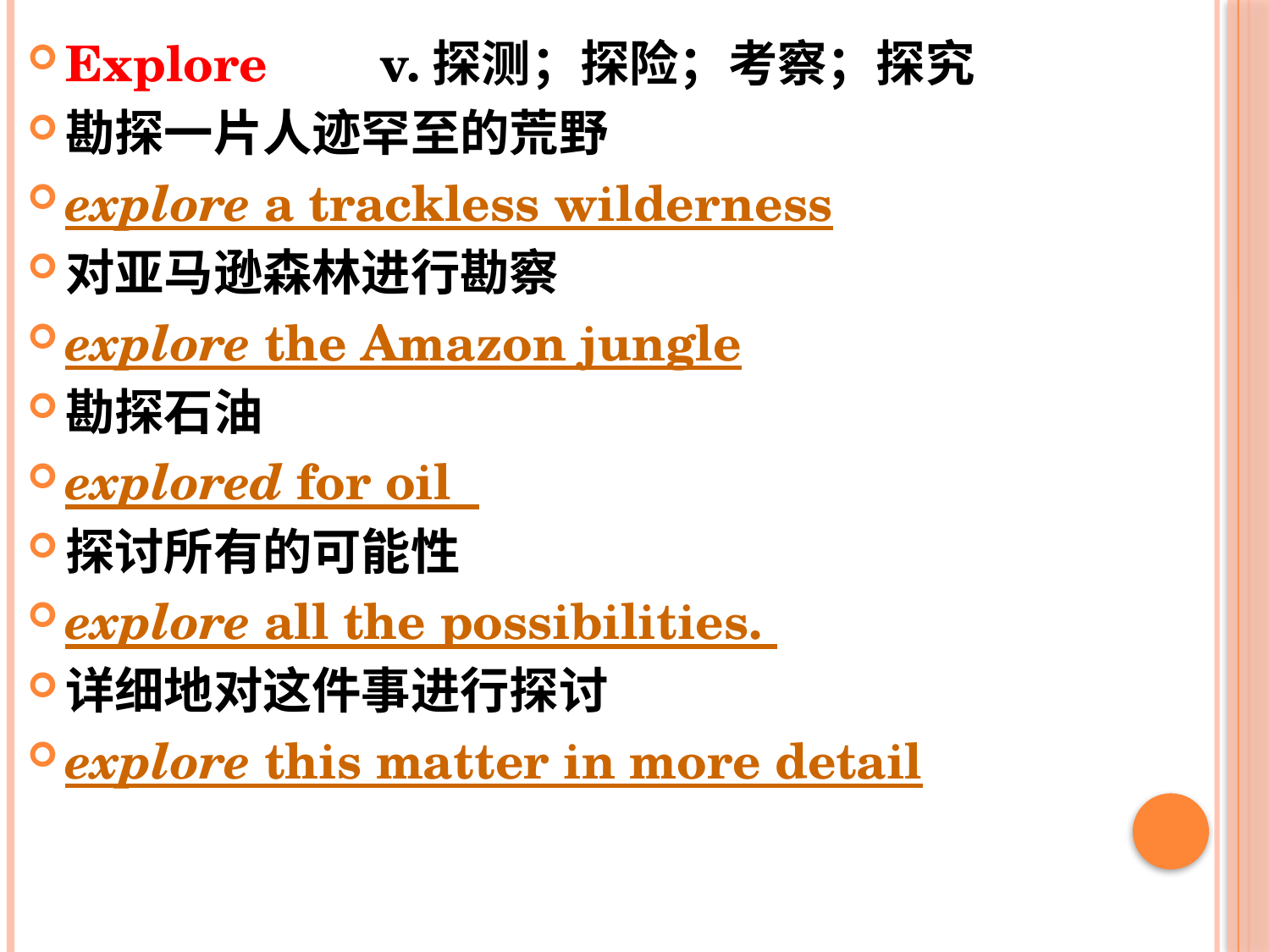

Explore  　 v.探测；探险；考察；探究
勘探一片人迹罕至的荒野
explore a trackless wilderness
对亚马逊森林进行勘察
explore the Amazon jungle
勘探石油
explored for oil
探讨所有的可能性
explore all the possibilities.
详细地对这件事进行探讨
explore this matter in more detail